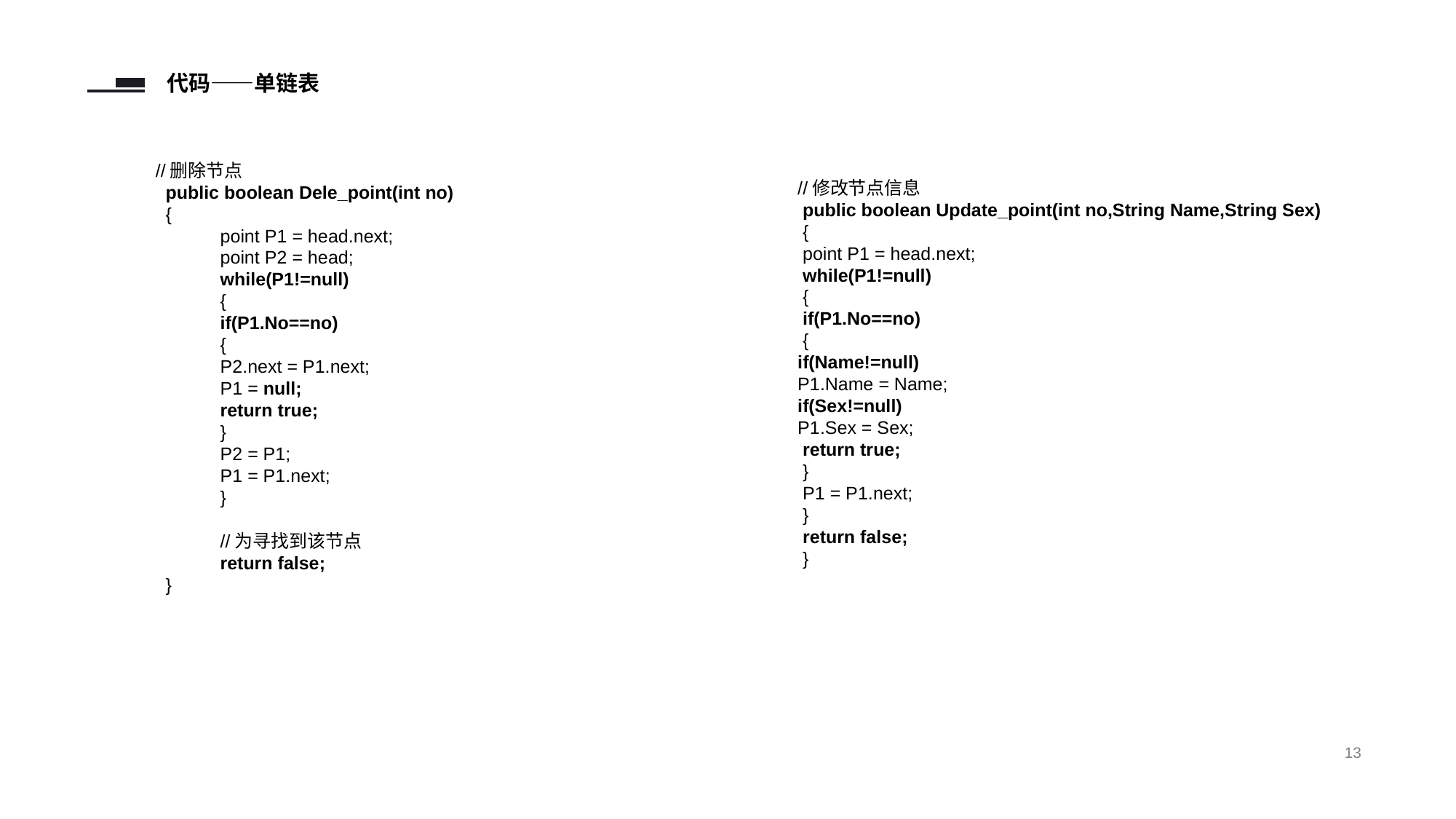

代码——单链表
//删除节点
  public boolean Dele_point(int no)
  {
  point P1 = head.next;
  point P2 = head;
  while(P1!=null)
  {
  if(P1.No==no)
  {
  P2.next = P1.next;
  P1 = null;
  return true;
  }
  P2 = P1;
  P1 = P1.next;
  }

  //为寻找到该节点
  return false;
  }

 //修改节点信息
  public boolean Update_point(int no,String Name,String Sex)
  {
  point P1 = head.next;
  while(P1!=null)
  {
  if(P1.No==no)
  {
 if(Name!=null)
 P1.Name = Name;
 if(Sex!=null)
 P1.Sex = Sex;
  return true;
  }
  P1 = P1.next;
  }
  return false;
  }
13